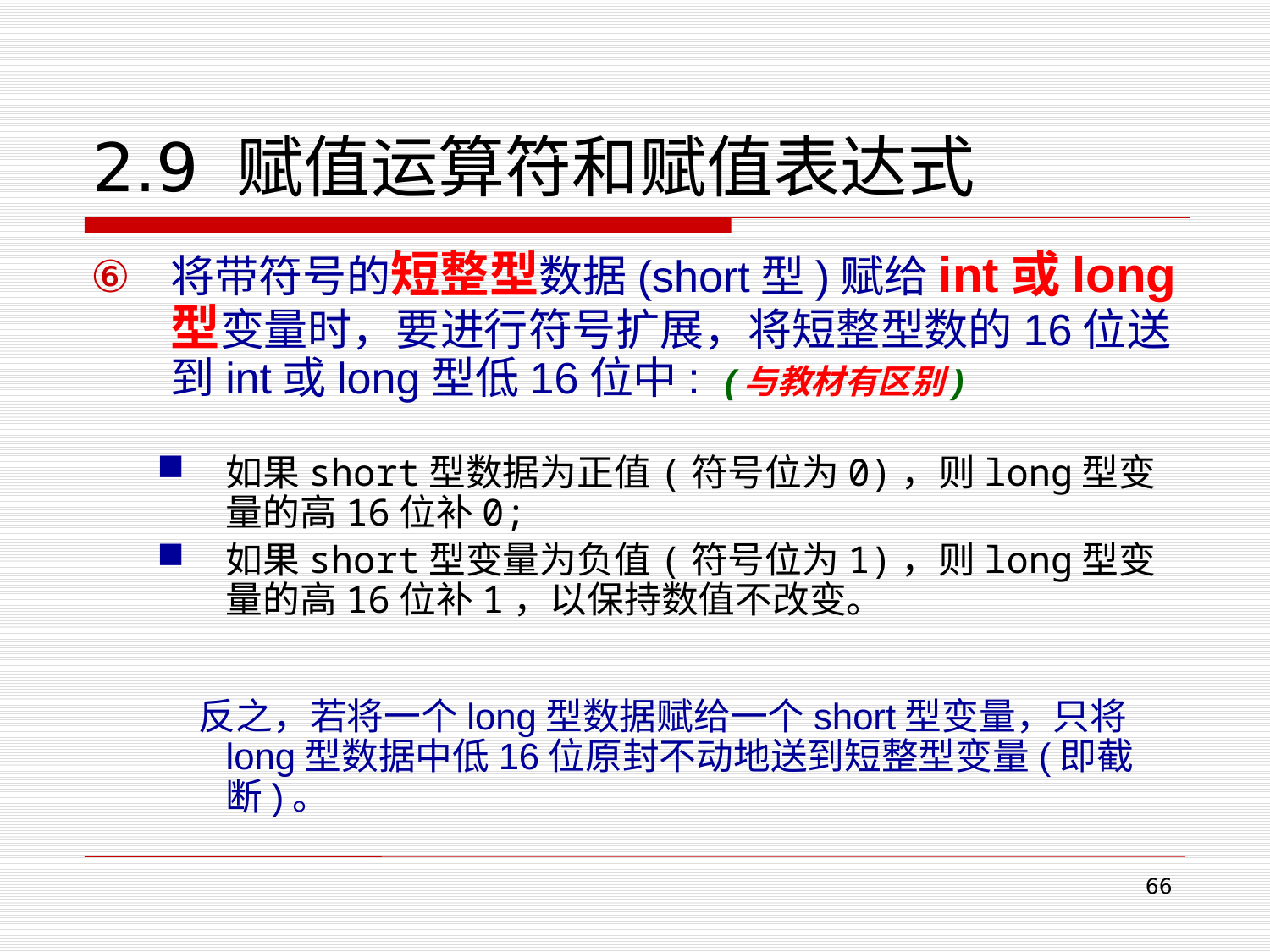

# 2.9 赋值运算符和赋值表达式
将带符号的短整型数据(short型)赋给int或long型变量时，要进行符号扩展，将短整型数的16位送到int或long型低16位中:  (与教材有区别)

如果short型数据为正值(符号位为0)，则long型变量的高16位补0;
如果short型变量为负值(符号位为1)，则long型变量的高16位补1，以保持数值不改变。

    反之，若将一个long型数据赋给一个short型变量，只将long型数据中低16位原封不动地送到短整型变量(即截断)。
66